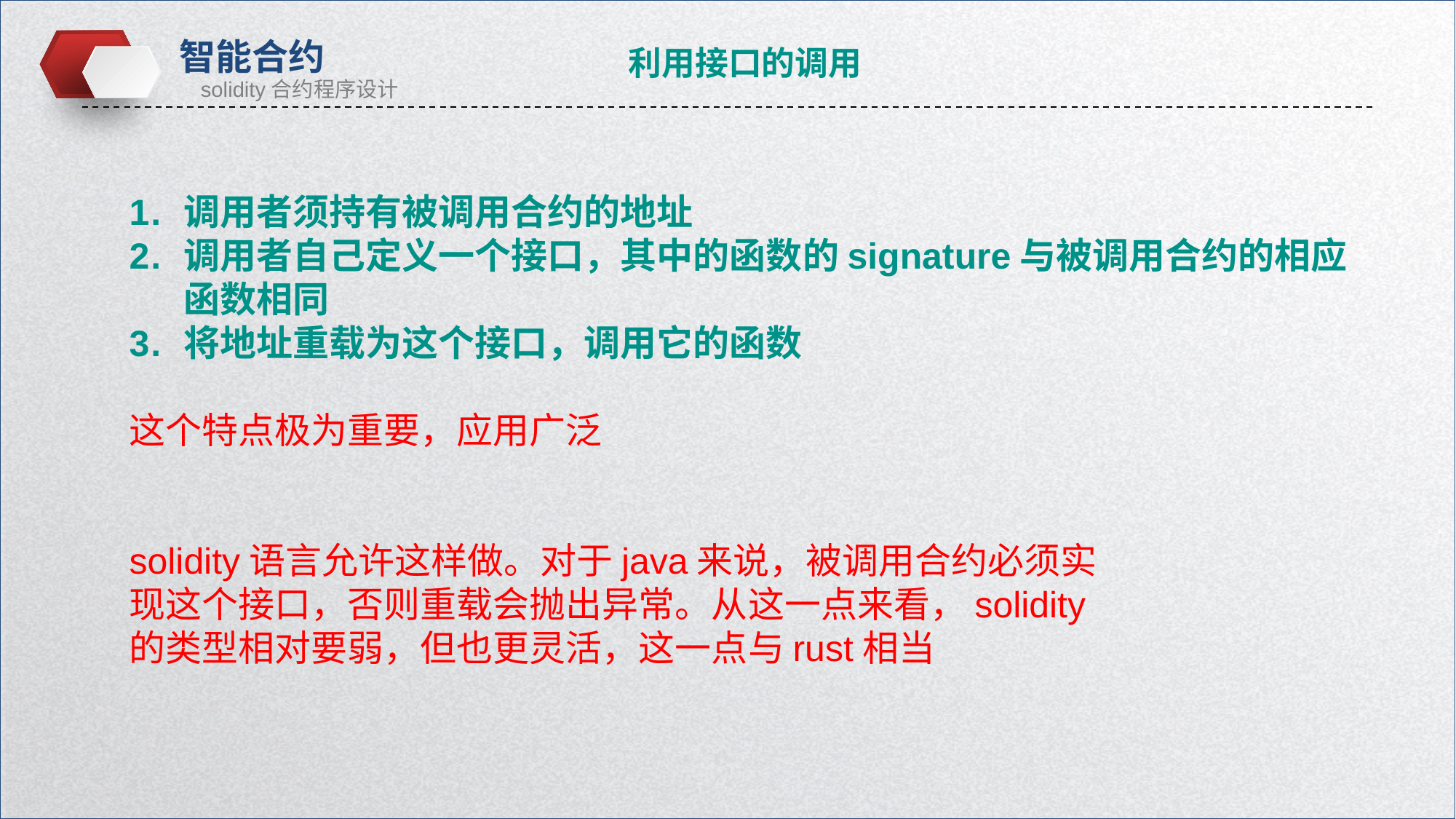

利用接口的调用
调用者须持有被调用合约的地址
调用者自己定义一个接口，其中的函数的signature与被调用合约的相应函数相同
将地址重载为这个接口，调用它的函数

这个特点极为重要，应用广泛

solidity语言允许这样做。对于java来说，被调用合约必须实现这个接口，否则重载会抛出异常。从这一点来看，solidity的类型相对要弱，但也更灵活，这一点与rust相当